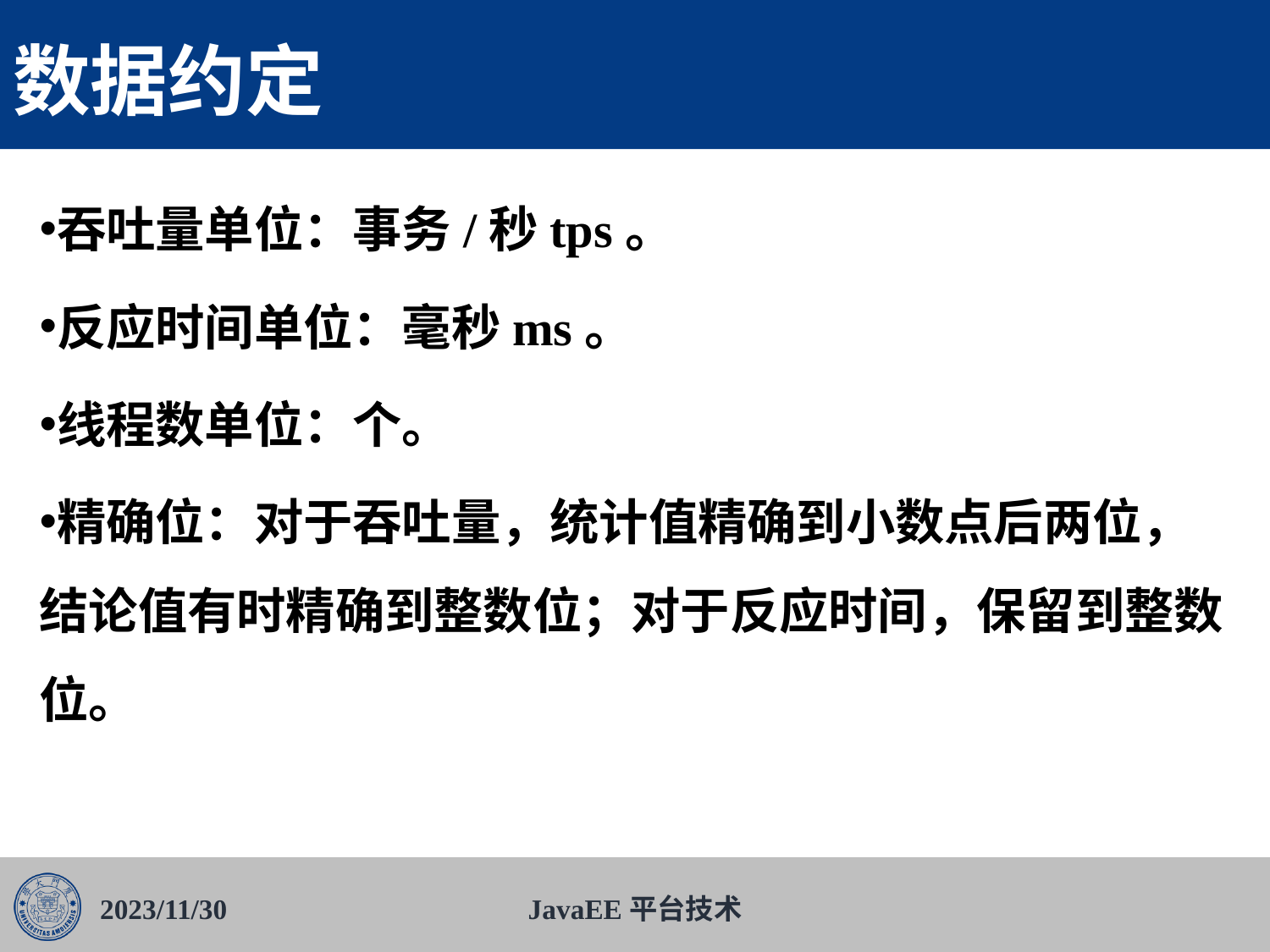

# 数据约定
吞吐量单位：事务/秒tps。
反应时间单位：毫秒ms。
线程数单位：个。
精确位：对于吞吐量，统计值精确到小数点后两位，结论值有时精确到整数位；对于反应时间，保留到整数位。

2023/11/30
JavaEE平台技术
6